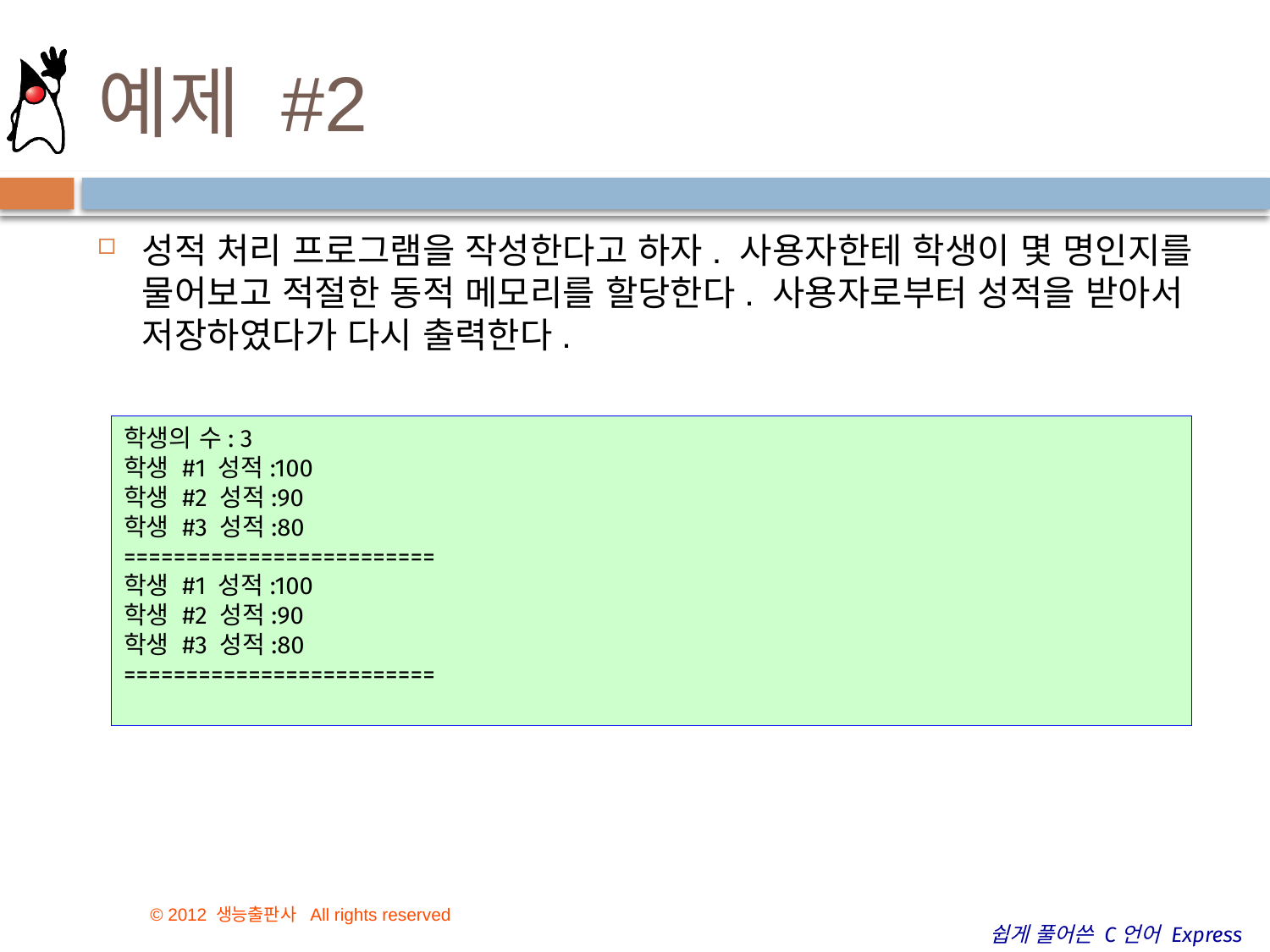

# 예제 #2
성적 처리 프로그램을 작성한다고 하자. 사용자한테 학생이 몇 명인지를 물어보고 적절한 동적 메모리를 할당한다. 사용자로부터 성적을 받아서 저장하였다가 다시 출력한다.
학생의 수: 3
학생 #1 성적:100
학생 #2 성적:90
학생 #3 성적:80
=========================
학생 #1 성적:100
학생 #2 성적:90
학생 #3 성적:80
=========================